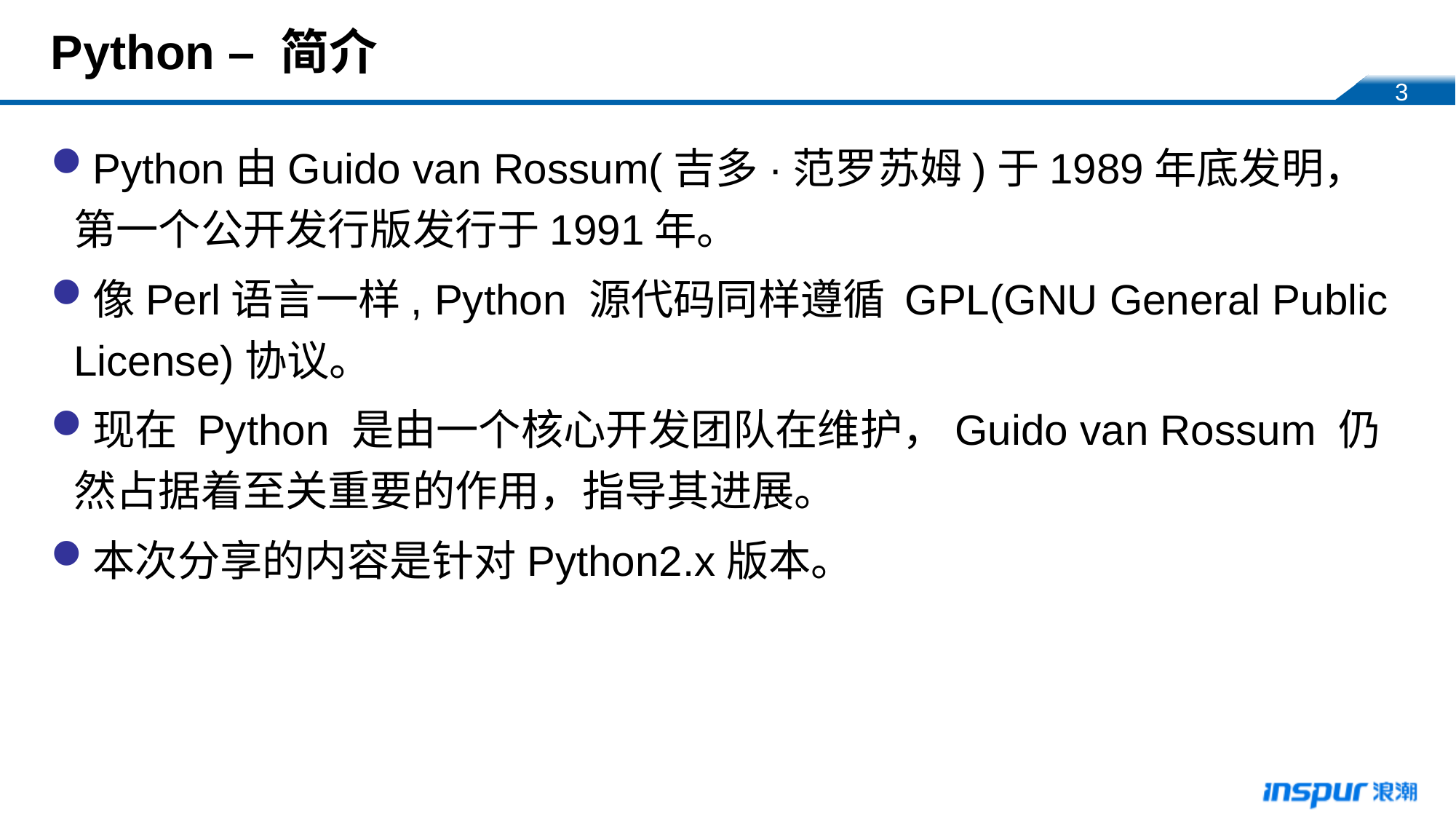

# Python – 简介
Python由Guido van Rossum(吉多·范罗苏姆)于1989年底发明，第一个公开发行版发行于1991年。
像Perl语言一样, Python 源代码同样遵循 GPL(GNU General Public License)协议。
现在 Python 是由一个核心开发团队在维护，Guido van Rossum 仍然占据着至关重要的作用，指导其进展。
本次分享的内容是针对Python2.x版本。